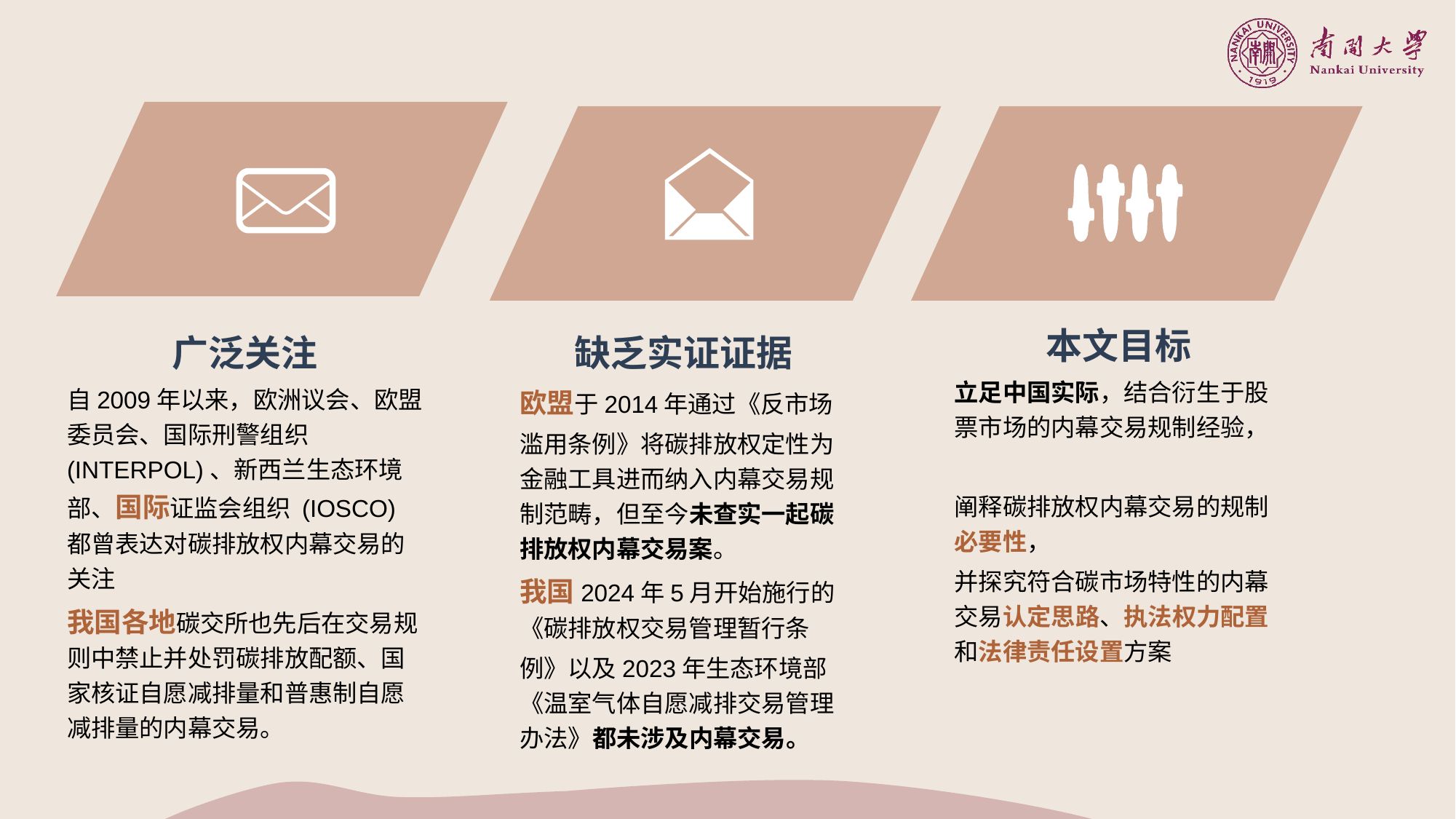

本文目标
立足中国实际，结合衍生于股票市场的内幕交易规制经验，

阐释碳排放权内幕交易的规制必要性，
并探究符合碳市场特性的内幕交易认定思路、执法权力配置和法律责任设置方案
广泛关注
自2009年以来，欧洲议会、欧盟委员会、国际刑警组织(INTERPOL)、新西兰生态环境部、国际证监会组织 (IOSCO)都曾表达对碳排放权内幕交易的关注
我国各地碳交所也先后在交易规则中禁止并处罚碳排放配额、国家核证自愿减排量和普惠制自愿减排量的内幕交易。
缺乏实证证据
欧盟于2014年通过《反市场
滥用条例》将碳排放权定性为金融工具进而纳入内幕交易规制范畴，但至今未查实一起碳排放权内幕交易案。
我国2024年5月开始施行的《碳排放权交易管理暂行条
例》以及2023年生态环境部《温室气体自愿减排交易管理办法》都未涉及内幕交易。